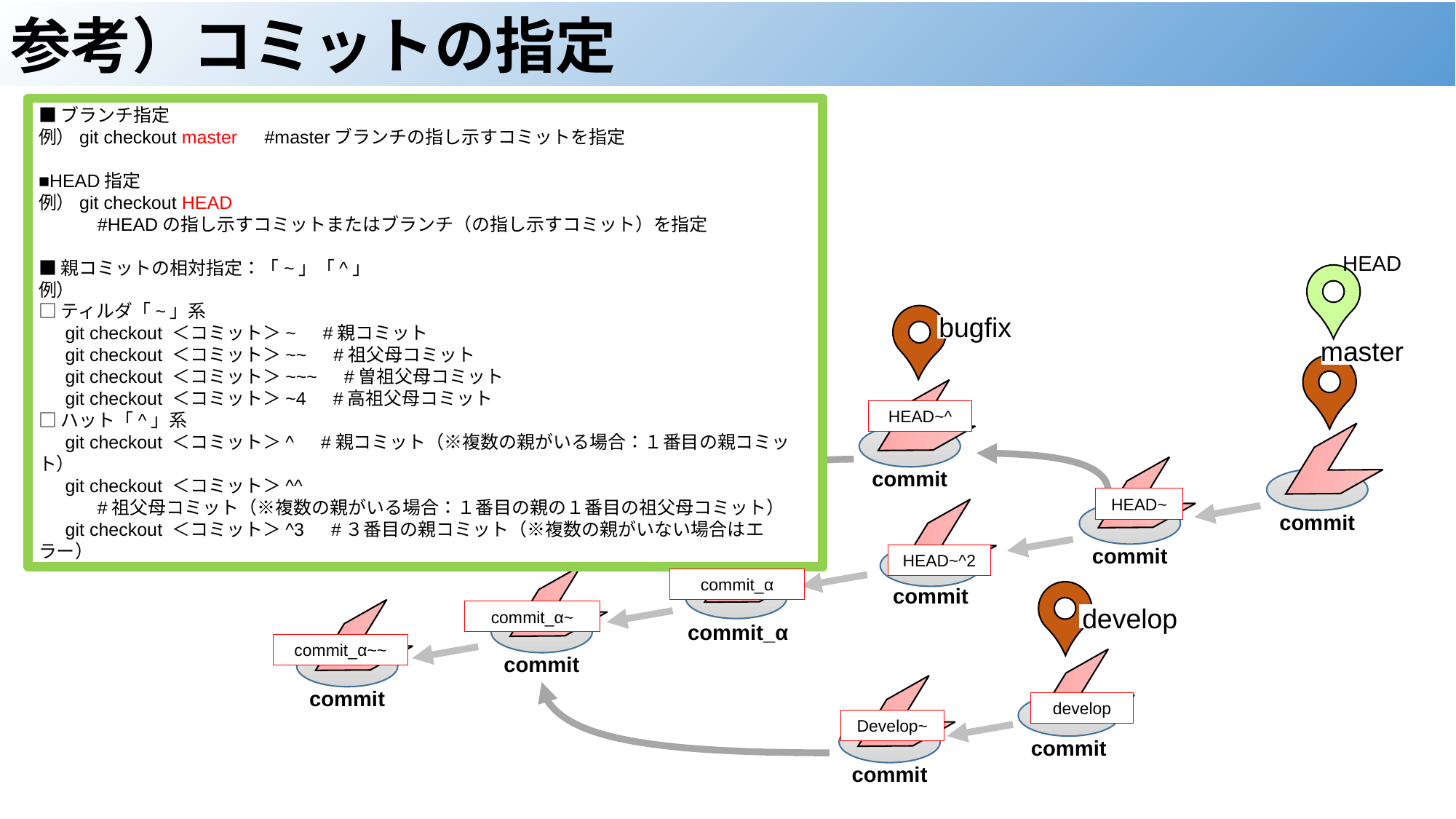

参考）コミットの指定
■ブランチ指定
例）git checkout master　#masterブランチの指し示すコミットを指定

■HEAD指定
例）git checkout HEAD
　　　#HEADの指し示すコミットまたはブランチ（の指し示すコミット）を指定

■親コミットの相対指定：「~」「^」
例）
□ティルダ「~」系
　 git checkout ＜コミット＞~　#親コミット
　 git checkout ＜コミット＞~~　#祖父母コミット
　 git checkout ＜コミット＞~~~　#曽祖父母コミット
　 git checkout ＜コミット＞~4　#高祖父母コミット
□ハット「^」系
　 git checkout ＜コミット＞^　#親コミット（※複数の親がいる場合：１番目の親コミット）
　 git checkout ＜コミット＞^^
　　　#祖父母コミット（※複数の親がいる場合：１番目の親の１番目の祖父母コミット）
　 git checkout ＜コミット＞^3　#３番目の親コミット（※複数の親がいない場合はエラー）
HEAD

bugfix

master

commit
HEAD~^

commit

commit
HEAD~

commit

commit_α

commit
commit
HEAD~^2

commit_α

develop
commit_α~

commit_α~~

commit
commit
develop
Develop~